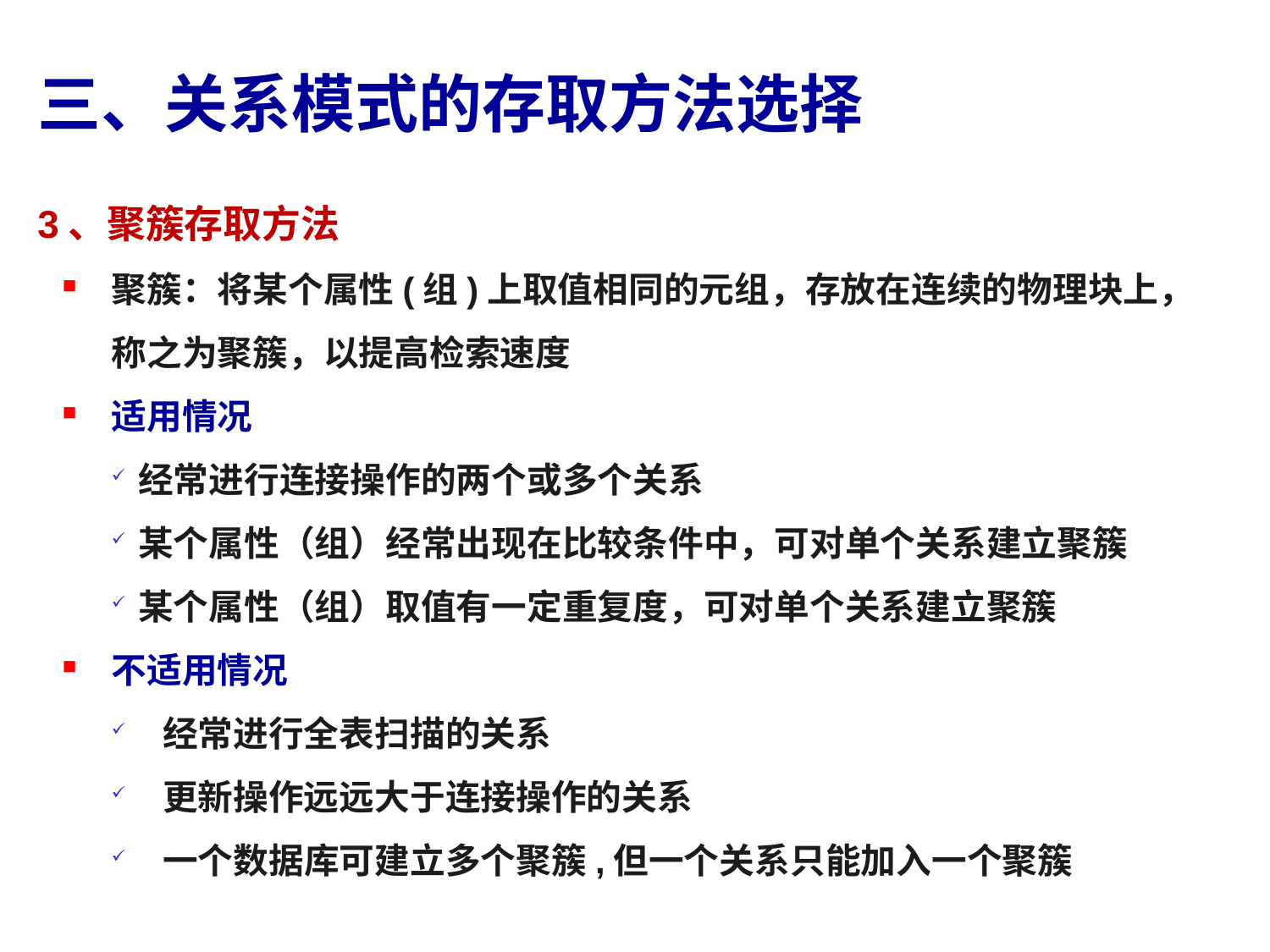

# 三、关系模式的存取方法选择
3、聚簇存取方法
聚簇：将某个属性(组)上取值相同的元组，存放在连续的物理块上，称之为聚簇，以提高检索速度
适用情况
经常进行连接操作的两个或多个关系
某个属性（组）经常出现在比较条件中，可对单个关系建立聚簇
某个属性（组）取值有一定重复度，可对单个关系建立聚簇
不适用情况
经常进行全表扫描的关系
更新操作远远大于连接操作的关系
一个数据库可建立多个聚簇,但一个关系只能加入一个聚簇